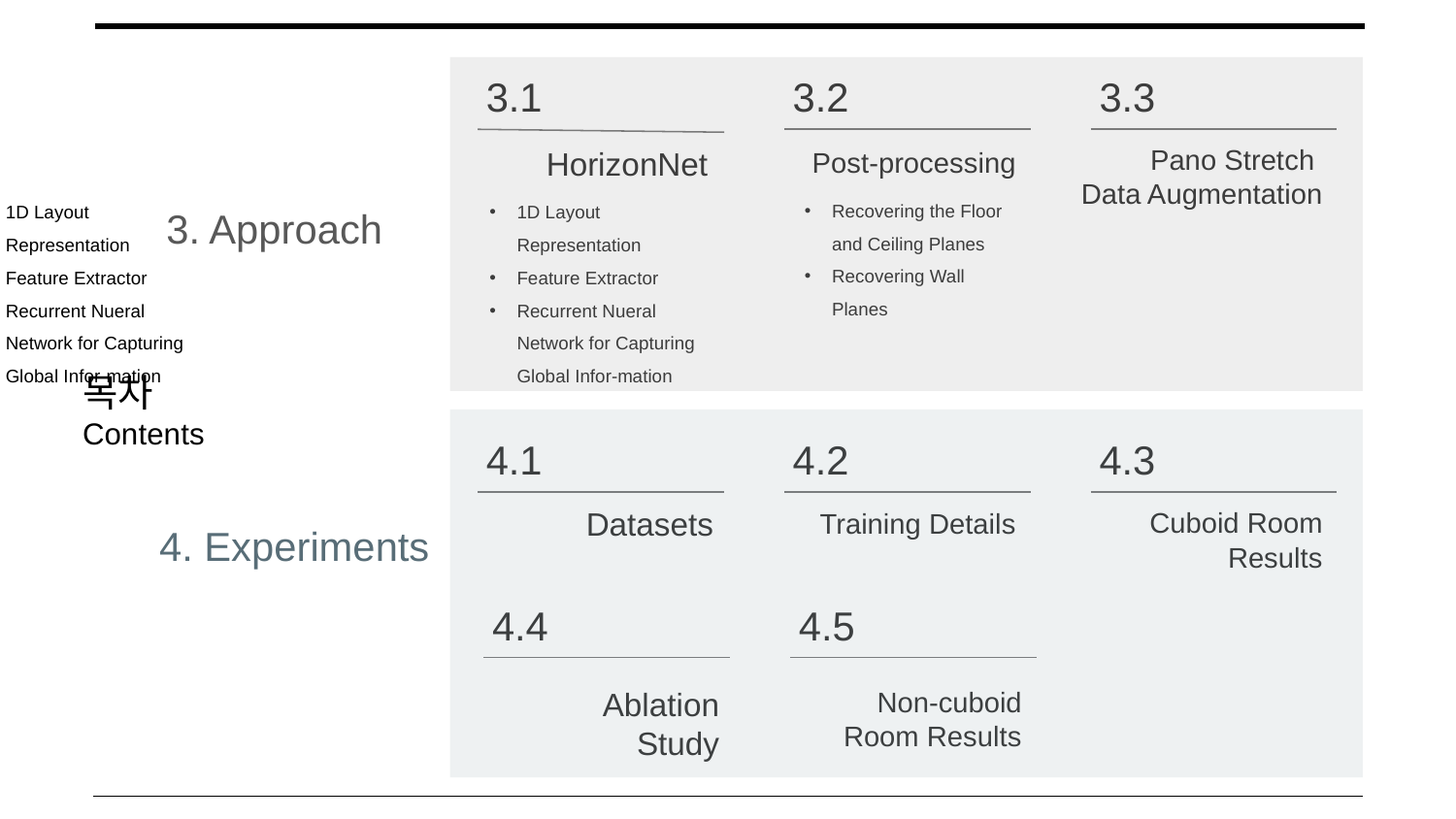

3.1
3.2
3.3
Pano Stretch
Data Augmentation
HorizonNet
Post-processing
Recovering the Floor and Ceiling Planes
Recovering Wall Planes
1D Layout Representation
Feature Extractor
Recurrent Nueral Network for Capturing Global Infor-mation
1D Layout Representation
Feature Extractor
Recurrent Nueral Network for Capturing Global Infor-mation
3. Approach
목차
Contents

4.1
4.2
4.3
4. Experiments
Datasets
Cuboid Room Results
Training Details
4.4
4.5
Non-cuboid Room Results
Ablation Study